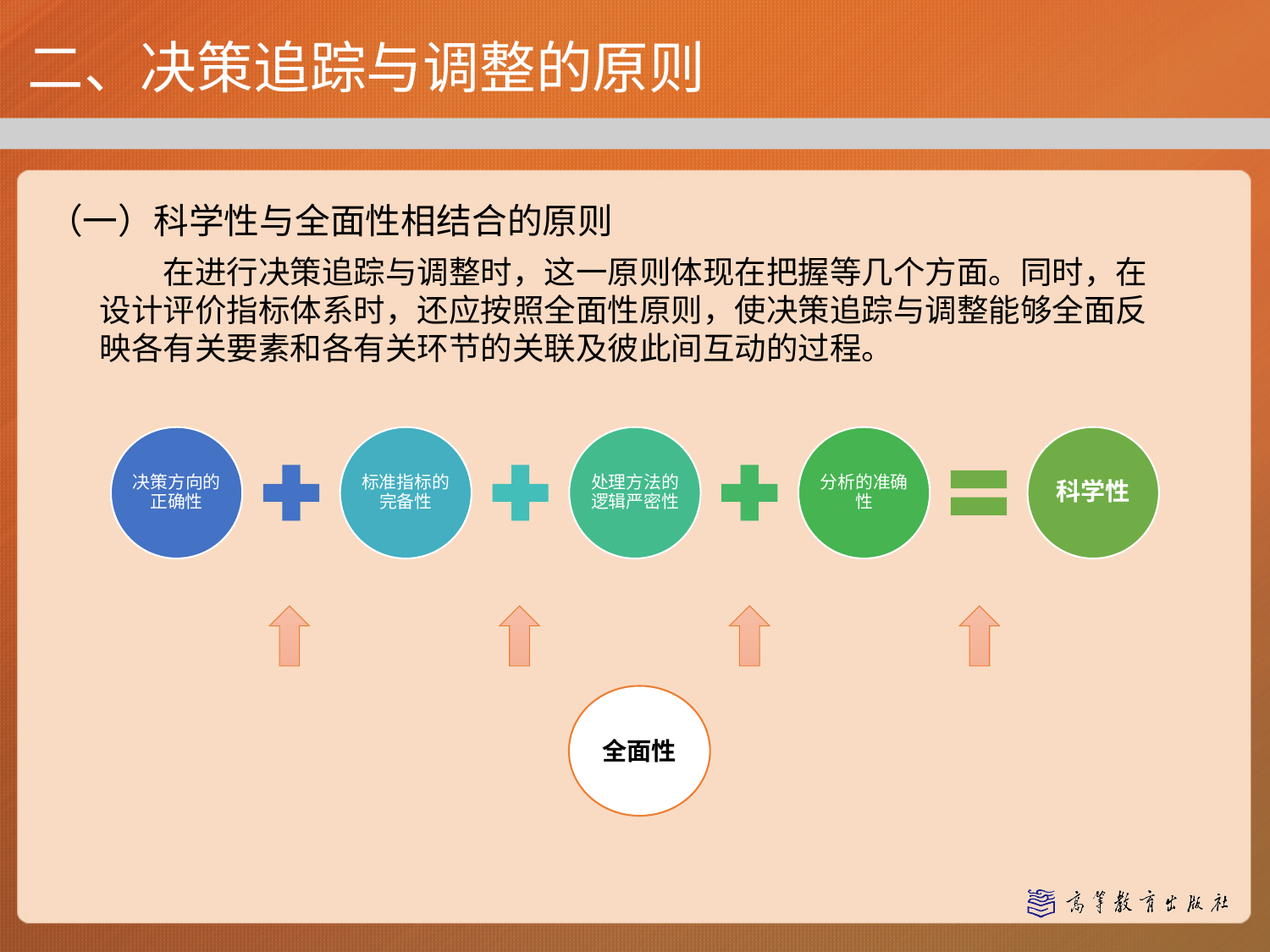

二、决策追踪与调整的原则
（一）科学性与全面性相结合的原则
在进行决策追踪与调整时，这一原则体现在把握等几个方面。同时，在设计评价指标体系时，还应按照全面性原则，使决策追踪与调整能够全面反映各有关要素和各有关环节的关联及彼此间互动的过程。
决策方向的正确性

标准指标的完备性

处理方法的逻辑严密性

分析的准确性

科学性

全面性